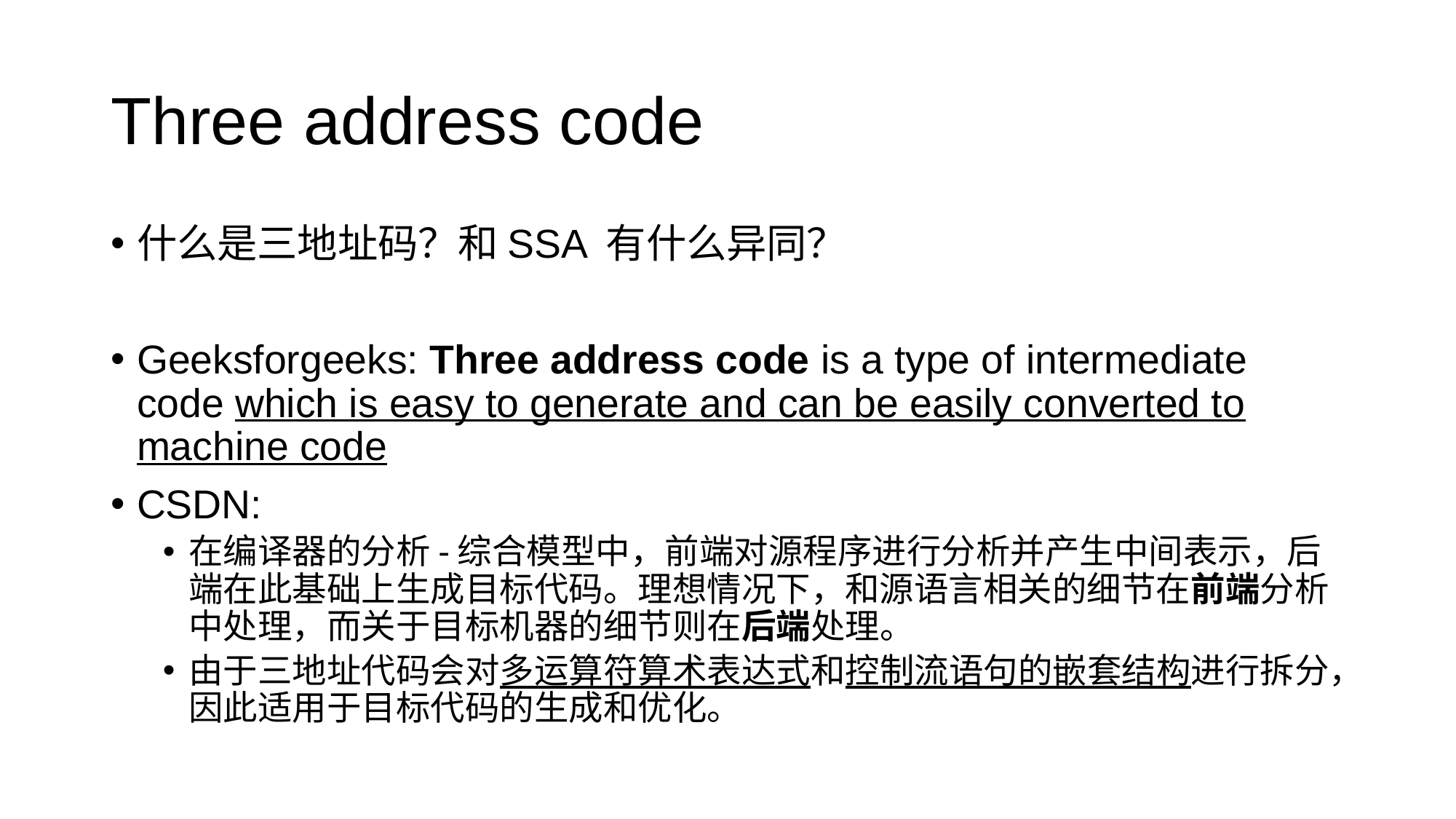

# Three address code
什么是三地址码？和SSA 有什么异同？

Geeksforgeeks: Three address code is a type of intermediate code which is easy to generate and can be easily converted to machine code
CSDN:
在编译器的分析-综合模型中，前端对源程序进行分析并产生中间表示，后端在此基础上生成目标代码。理想情况下，和源语言相关的细节在前端分析中处理，而关于目标机器的细节则在后端处理。
由于三地址代码会对多运算符算术表达式和控制流语句的嵌套结构进行拆分，因此适用于目标代码的生成和优化。